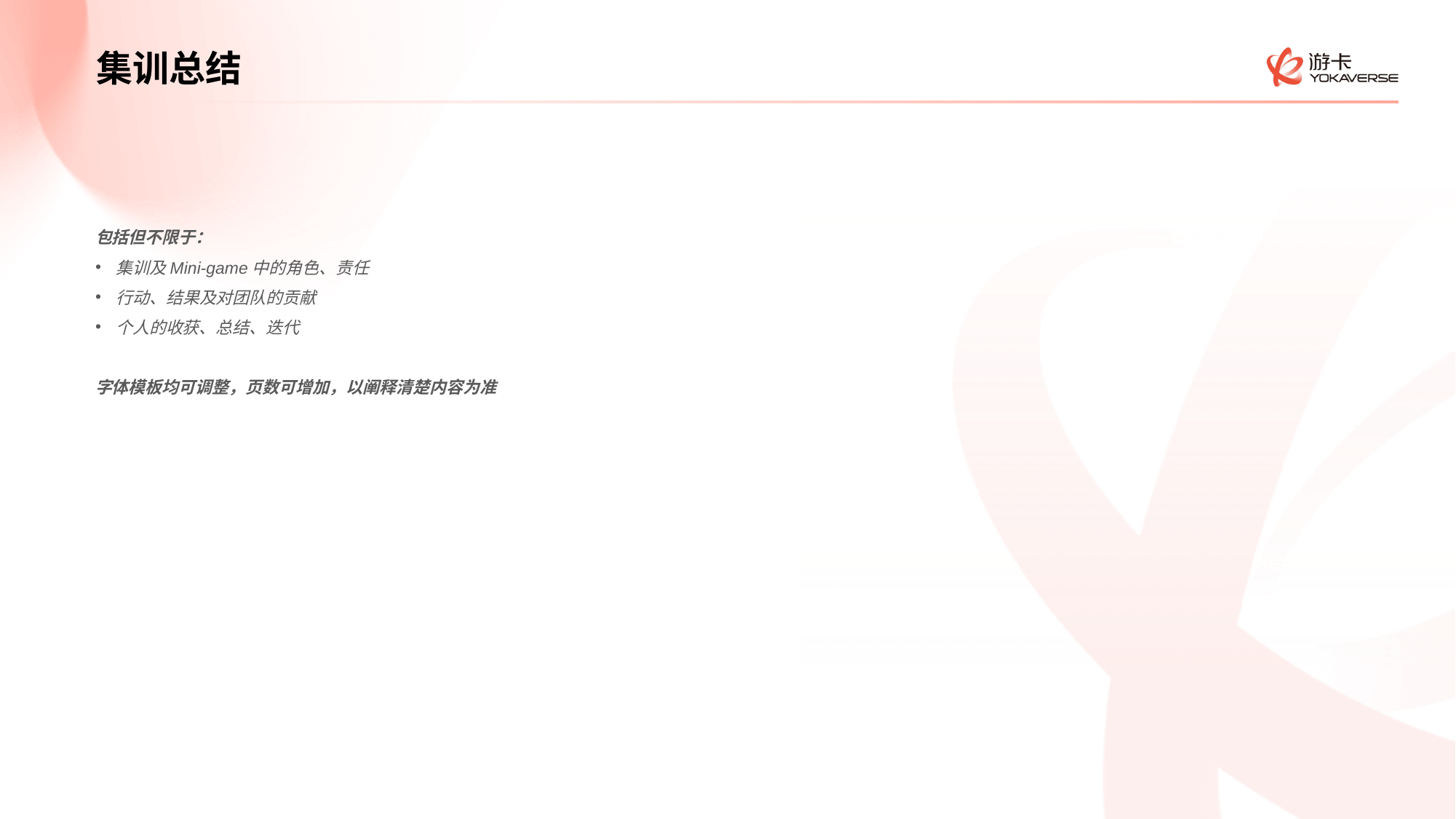

集训总结
包括但不限于：
集训及Mini-game中的角色、责任
行动、结果及对团队的贡献
个人的收获、总结、迭代

字体模板均可调整，页数可增加，以阐释清楚内容为准